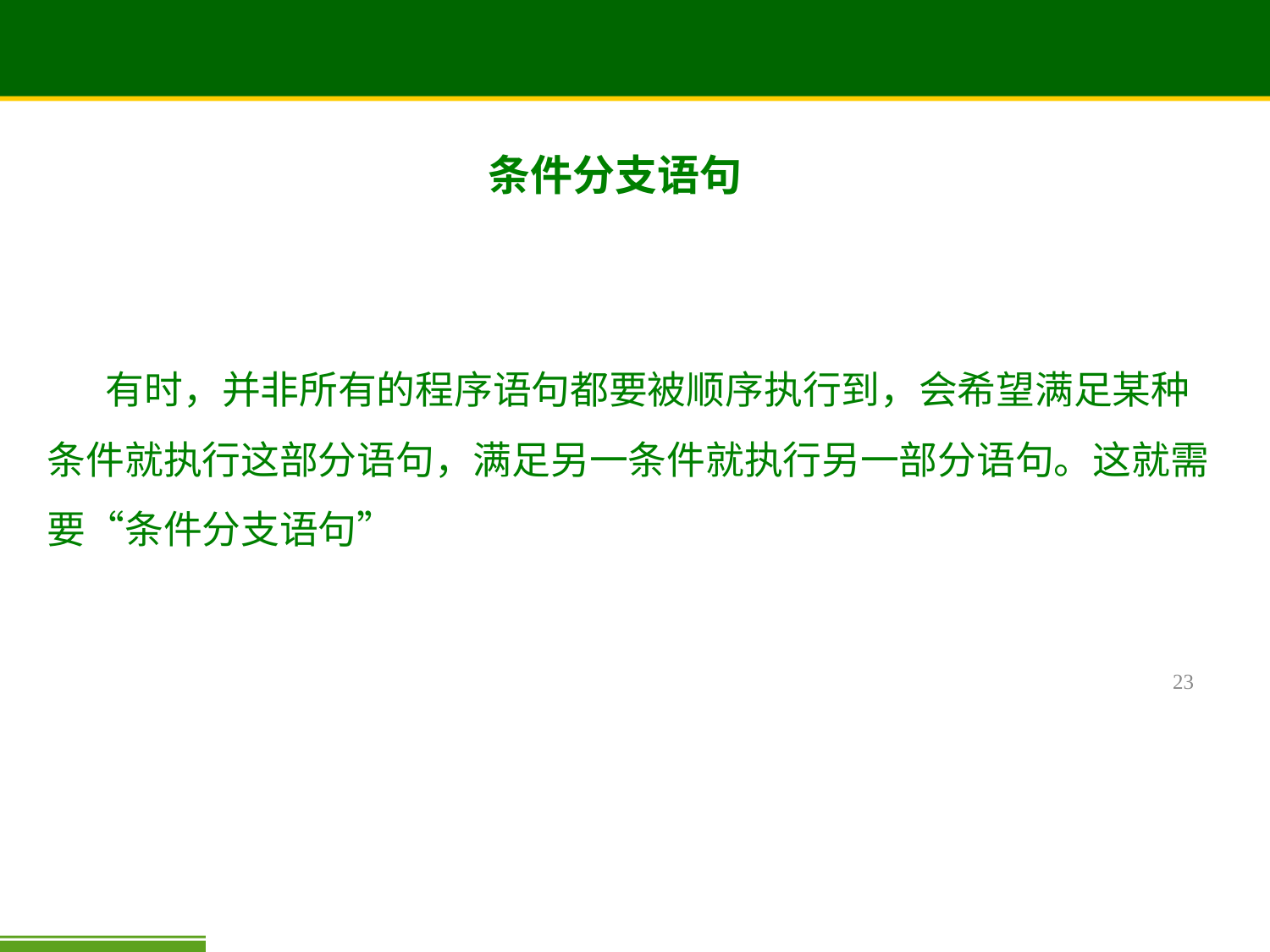

# 条件分支语句
  有时，并非所有的程序语句都要被顺序执行到，会希望满足某种条件就执行这部分语句，满足另一条件就执行另一部分语句。这就需要“条件分支语句”

23